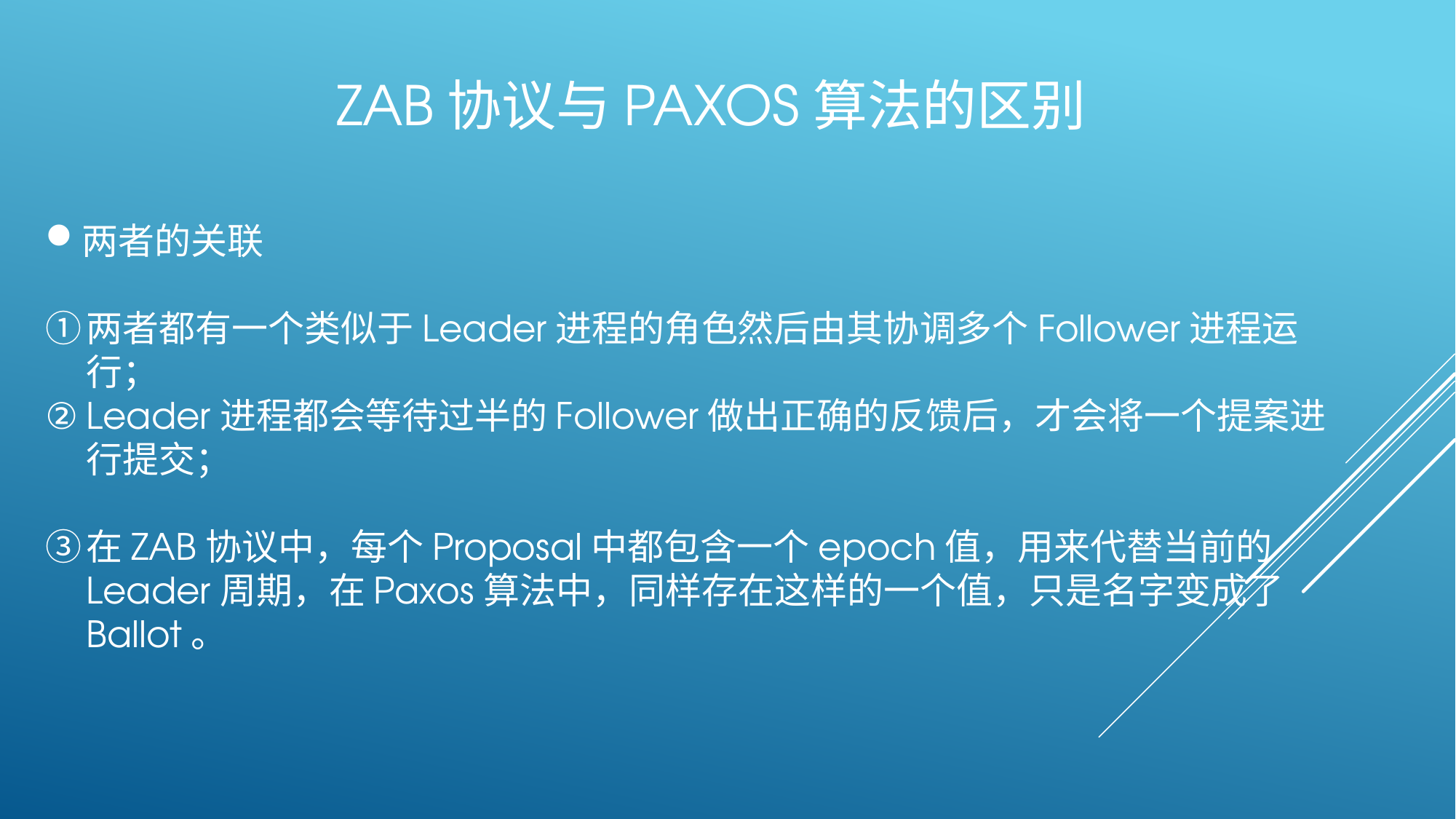

# ZAB协议与Paxos算法的区别
两者的关联

两者都有一个类似于Leader进程的角色然后由其协调多个Follower进程运行；
Leader进程都会等待过半的Follower做出正确的反馈后，才会将一个提案进行提交；
在ZAB协议中，每个Proposal中都包含一个epoch值，用来代替当前的Leader周期，在Paxos算法中，同样存在这样的一个值，只是名字变成了Ballot。